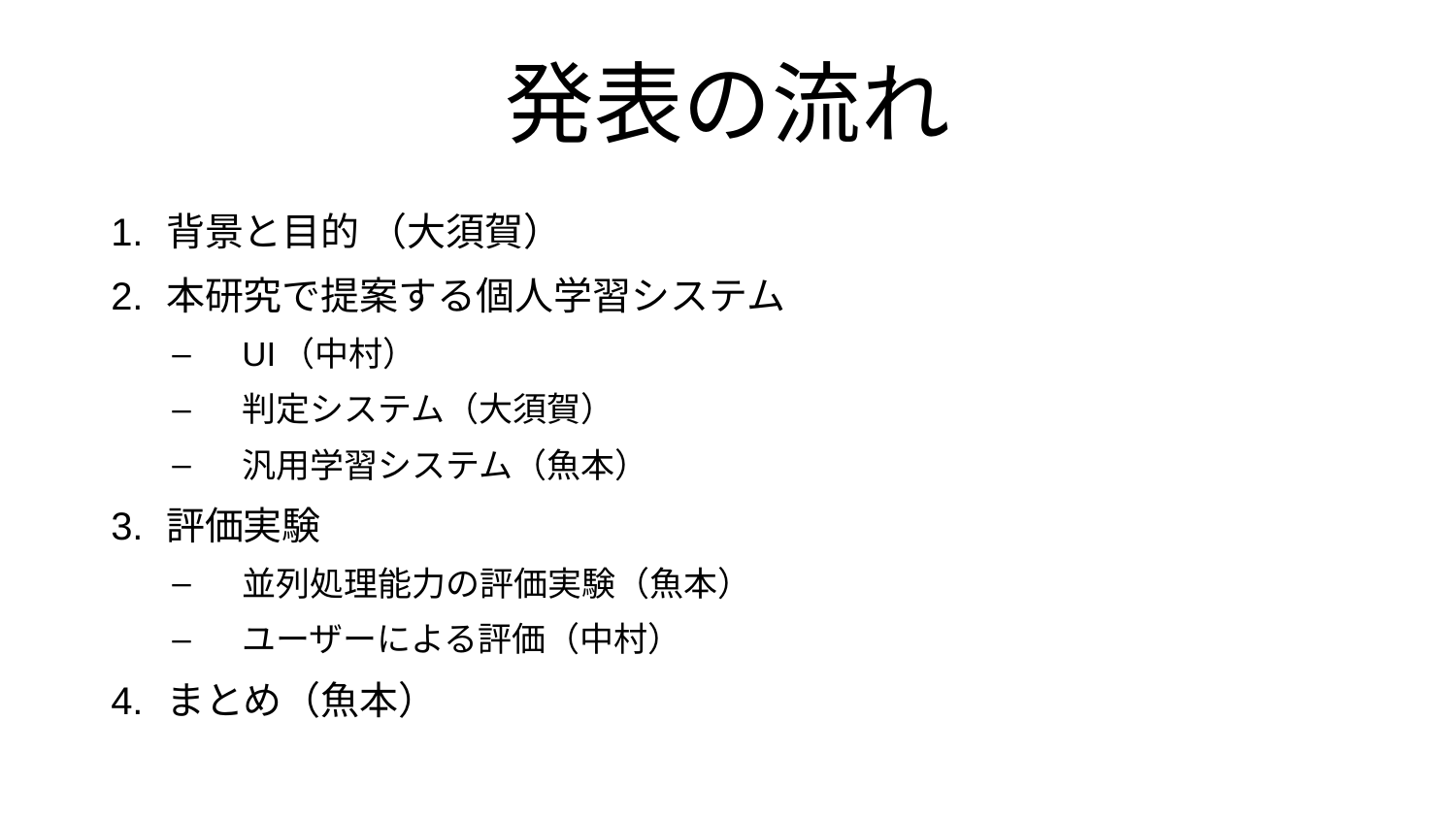

# 発表の流れ
背景と目的 （大須賀）
本研究で提案する個人学習システム
UI（中村）
判定システム（大須賀）
汎用学習システム（魚本）
評価実験
並列処理能力の評価実験（魚本）
ユーザーによる評価（中村）
まとめ（魚本）